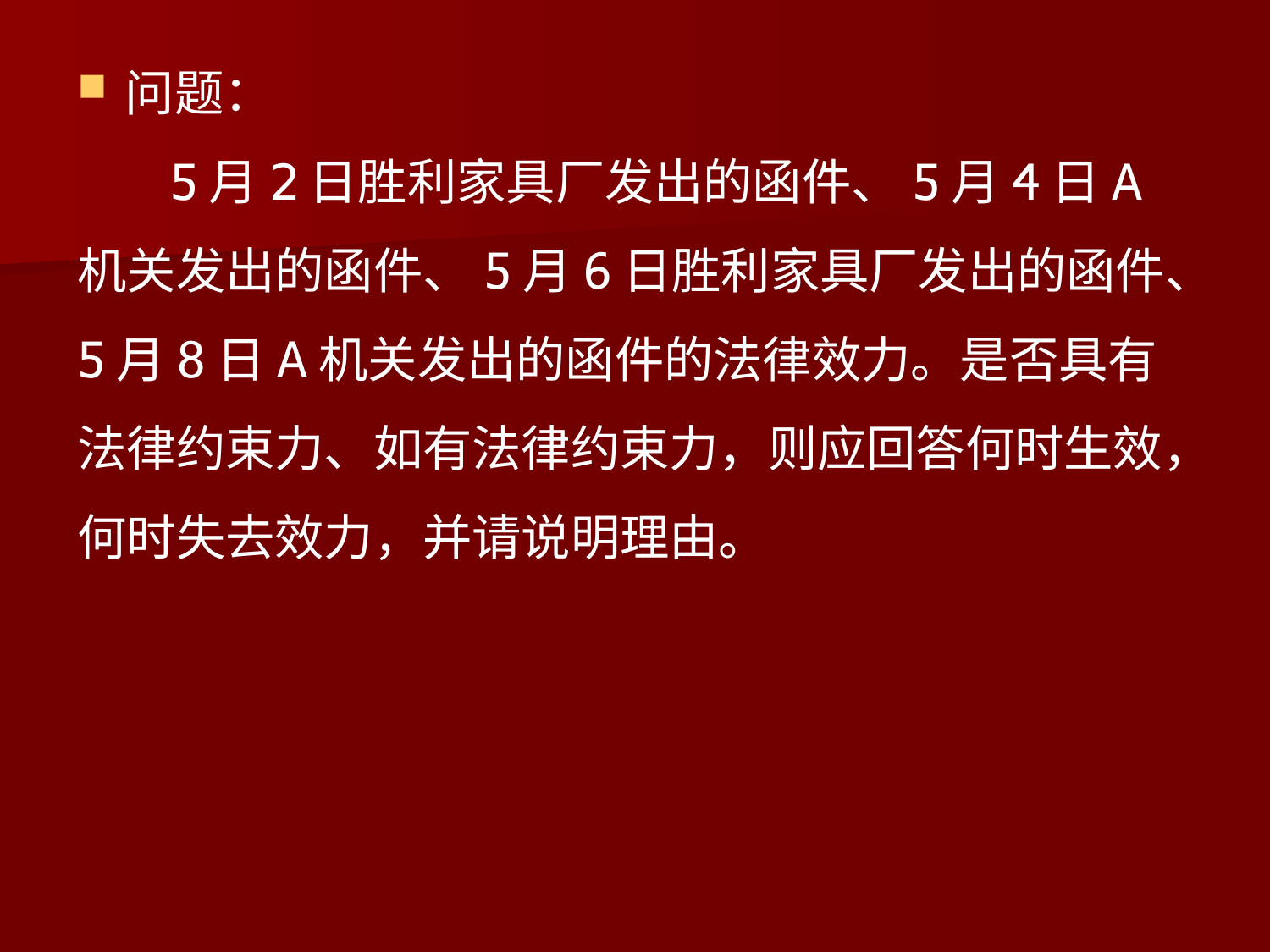

问题：
      5月2日胜利家具厂发出的函件、5月4日A机关发出的函件、5月6日胜利家具厂发出的函件、5月8日A机关发出的函件的法律效力。是否具有法律约束力、如有法律约束力，则应回答何时生效，何时失去效力，并请说明理由。
35